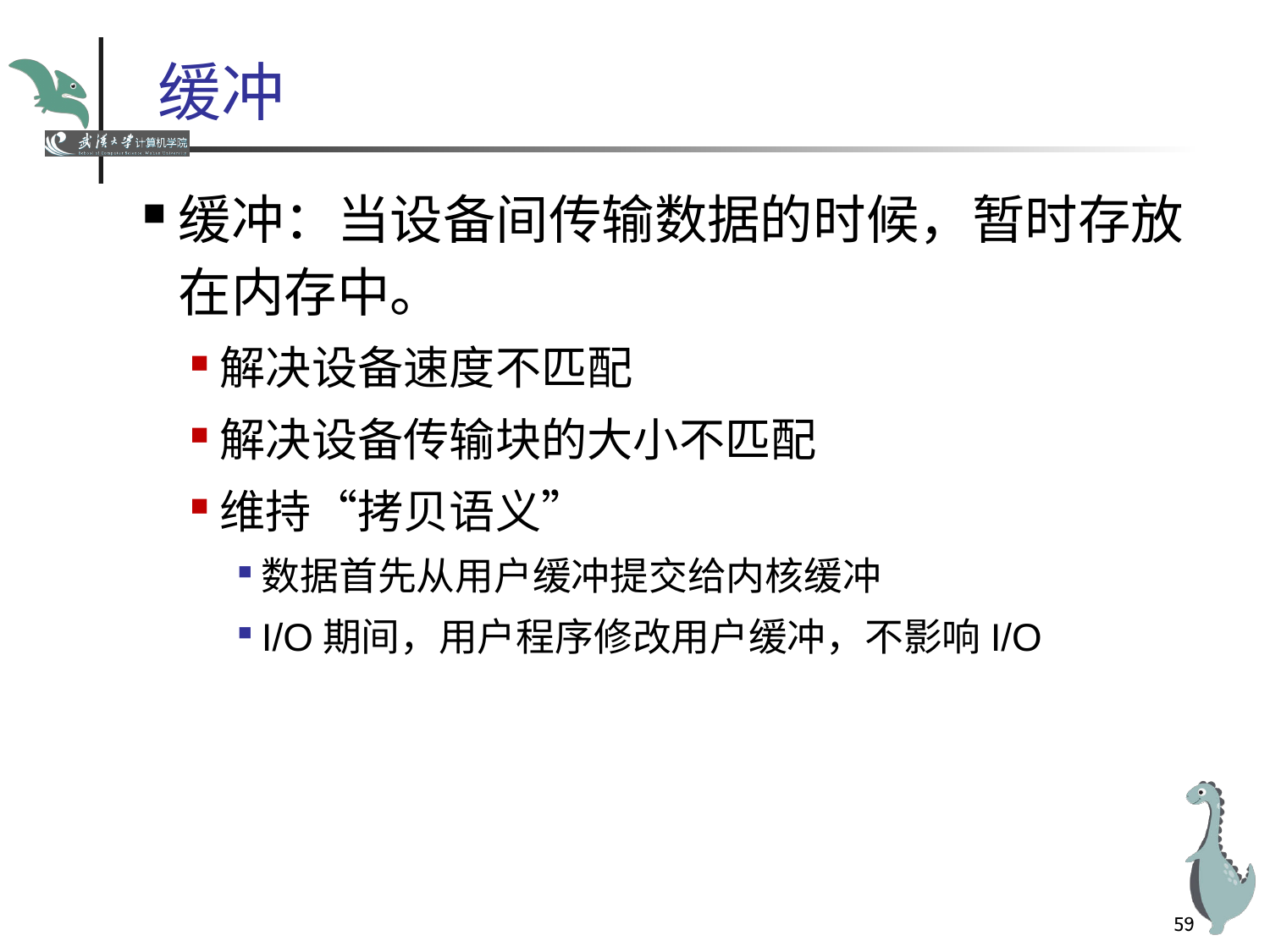

# 缓冲
缓冲：当设备间传输数据的时候，暂时存放在内存中。
解决设备速度不匹配
解决设备传输块的大小不匹配
维持“拷贝语义”
数据首先从用户缓冲提交给内核缓冲
I/O期间，用户程序修改用户缓冲，不影响I/O
59